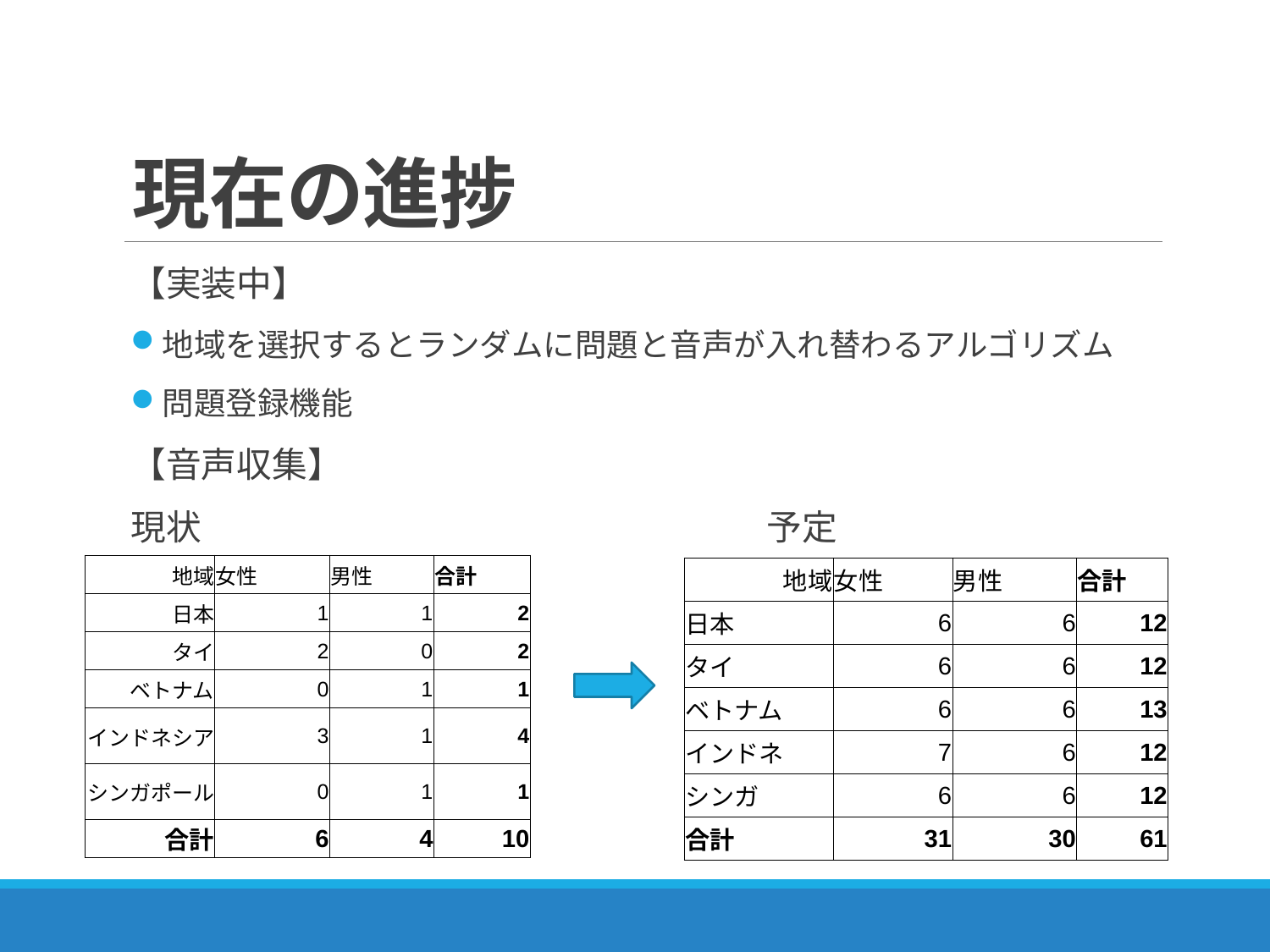

# 現在の進捗
【実装中】
地域を選択するとランダムに問題と音声が入れ替わるアルゴリズム
問題登録機能
【音声収集】
現状　　　　　　　　　　　　　　　　予定
| 地域 | 女性 | 男性 | 合計 |
| --- | --- | --- | --- |
| 日本 | 1 | 1 | 2 |
| タイ | 2 | 0 | 2 |
| ベトナム | 0 | 1 | 1 |
| インドネシア | 3 | 1 | 4 |
| シンガポール | 0 | 1 | 1 |
| 合計 | 6 | 4 | 10 |
| 地域 | 女性 | 男性 | 合計 |
| --- | --- | --- | --- |
| 日本 | 6 | 6 | 12 |
| タイ | 6 | 6 | 12 |
| ベトナム | 6 | 6 | 13 |
| インドネ | 7 | 6 | 12 |
| シンガ | 6 | 6 | 12 |
| 合計 | 31 | 30 | 61 |

11